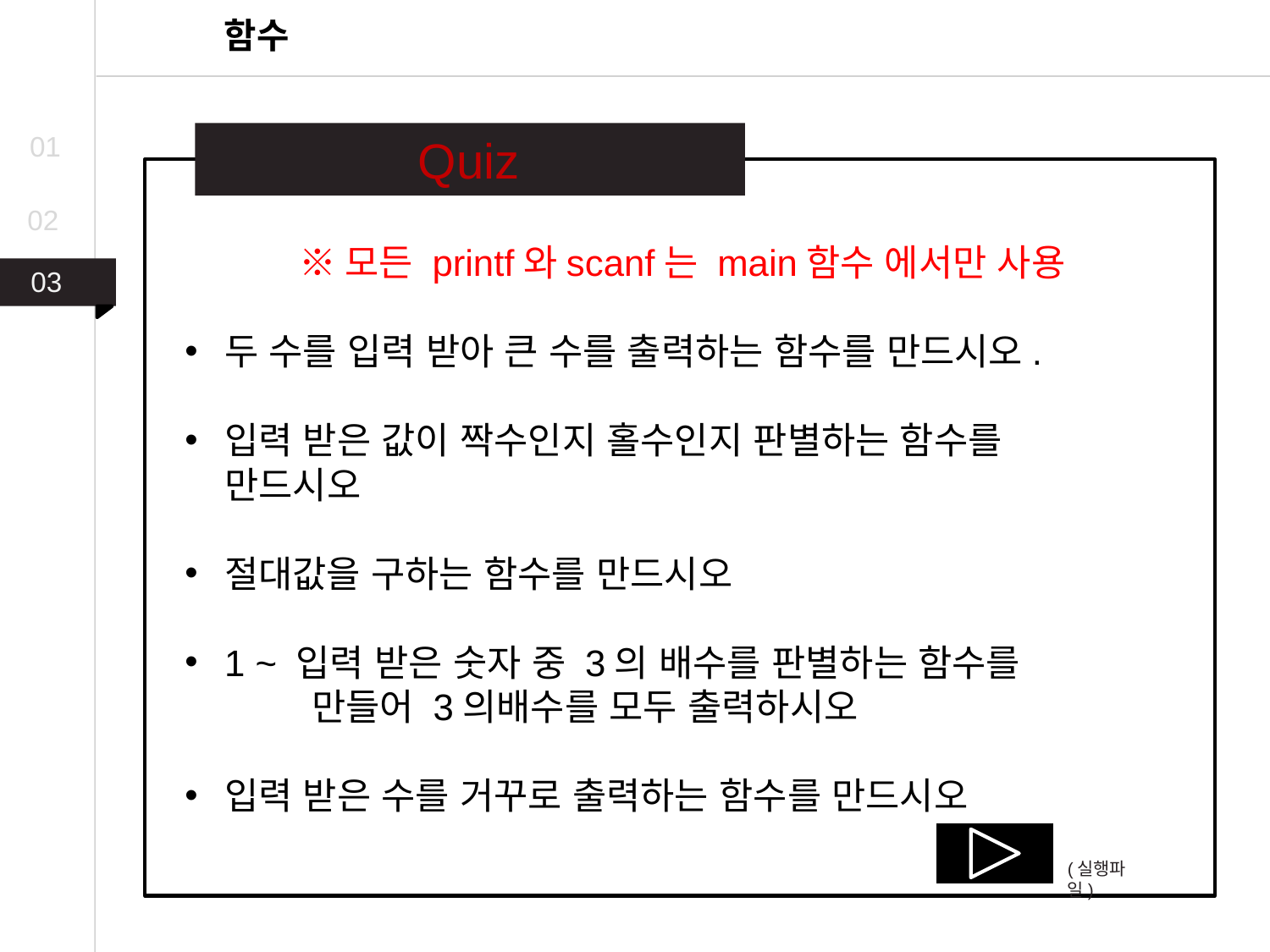

함수
01
Quiz

02
※모든 printf와scanf는 main함수 에서만 사용

두 수를 입력 받아 큰 수를 출력하는 함수를 만드시오.

입력 받은 값이 짝수인지 홀수인지 판별하는 함수를
   만드시오

절대값을 구하는 함수를 만드시오

1 ~ 입력 받은 숫자 중 3의 배수를 판별하는 함수를
   	만들어 3의배수를 모두 출력하시오

입력 받은 수를 거꾸로 출력하는 함수를 만드시오
03

03
02

(실행파일)